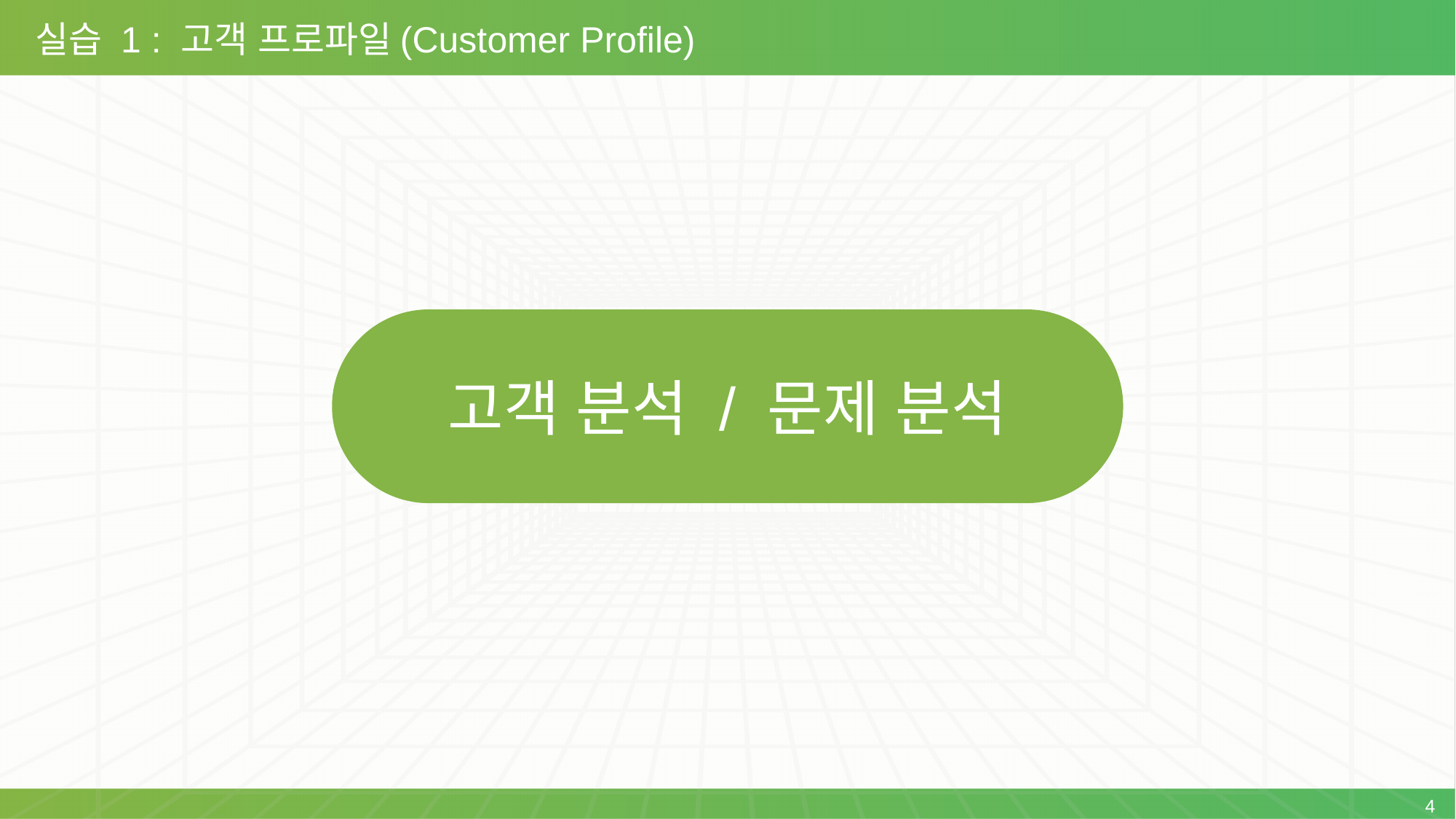

실습 1 : 고객 프로파일(Customer Profile)
고객 분석 / 문제 분석
4